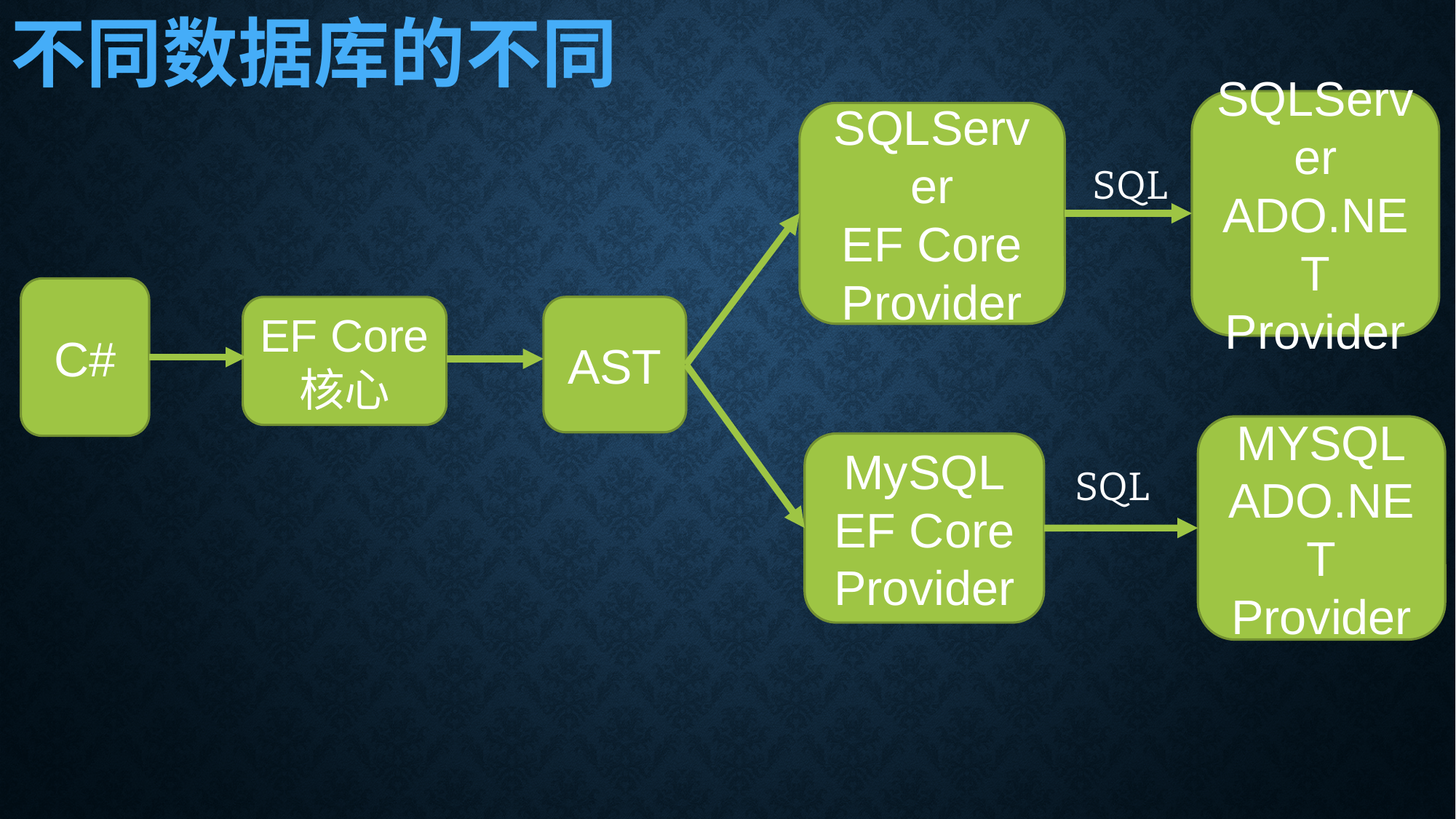

不同数据库的不同
SQLServer
ADO.NET Provider
SQLServer
EF Core
Provider
SQL
C#
EF Core
核心
AST
MYSQL
ADO.NET Provider
MySQL
EF Core
Provider
SQL